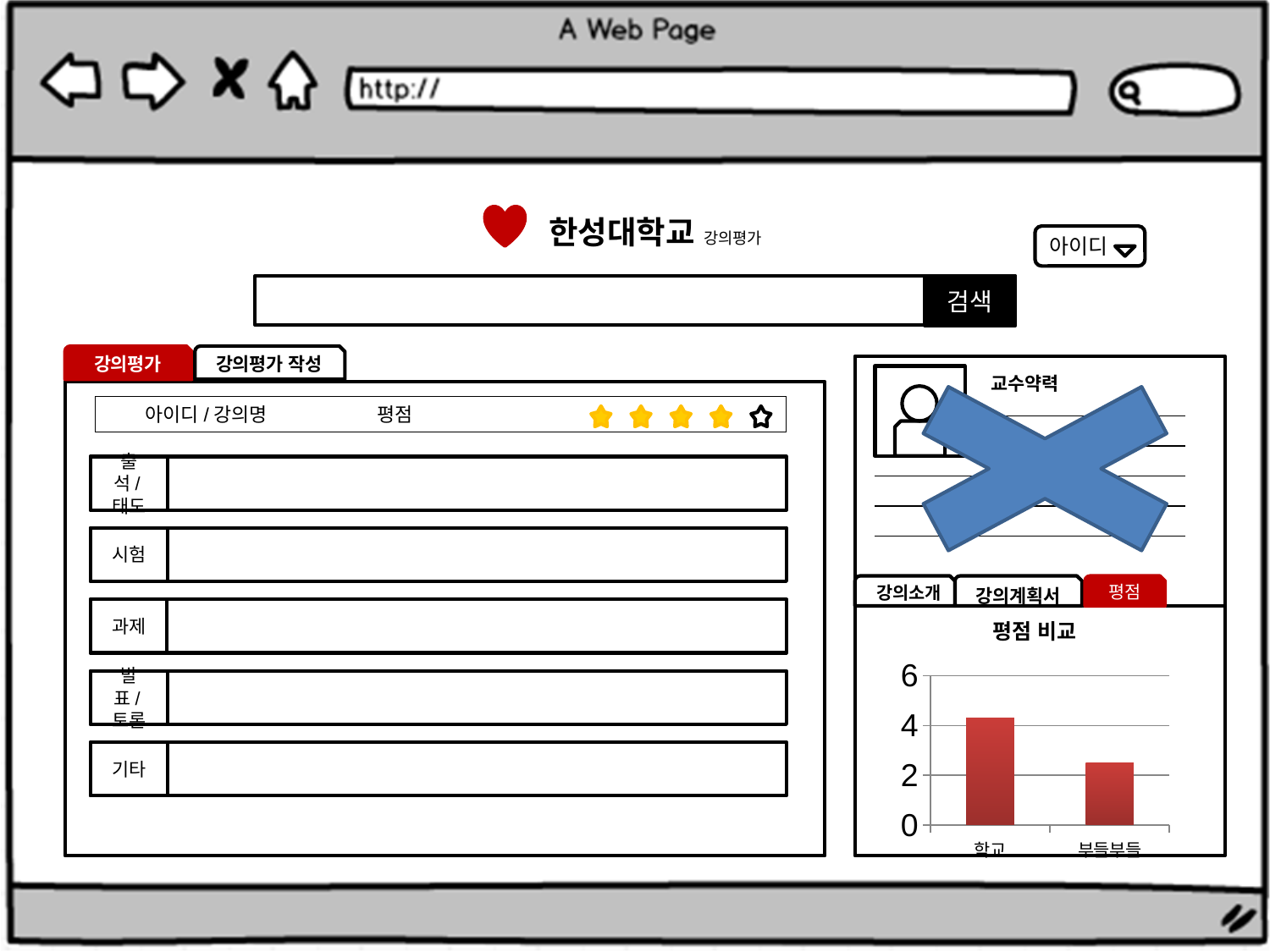

한성대학교 강의평가
아이디

검색
강의평가

강의평가 작성

교수약력

      아이디/강의명                    평점

출석/태도

시험
과제

발표/토론

기타

 강의소개

강의계획서

평점

### Chart: 평점 비교

| Category | 계열 1 |
|---|---|
| 학교 | 4.3 |
| 부들부들 | 2.5 |